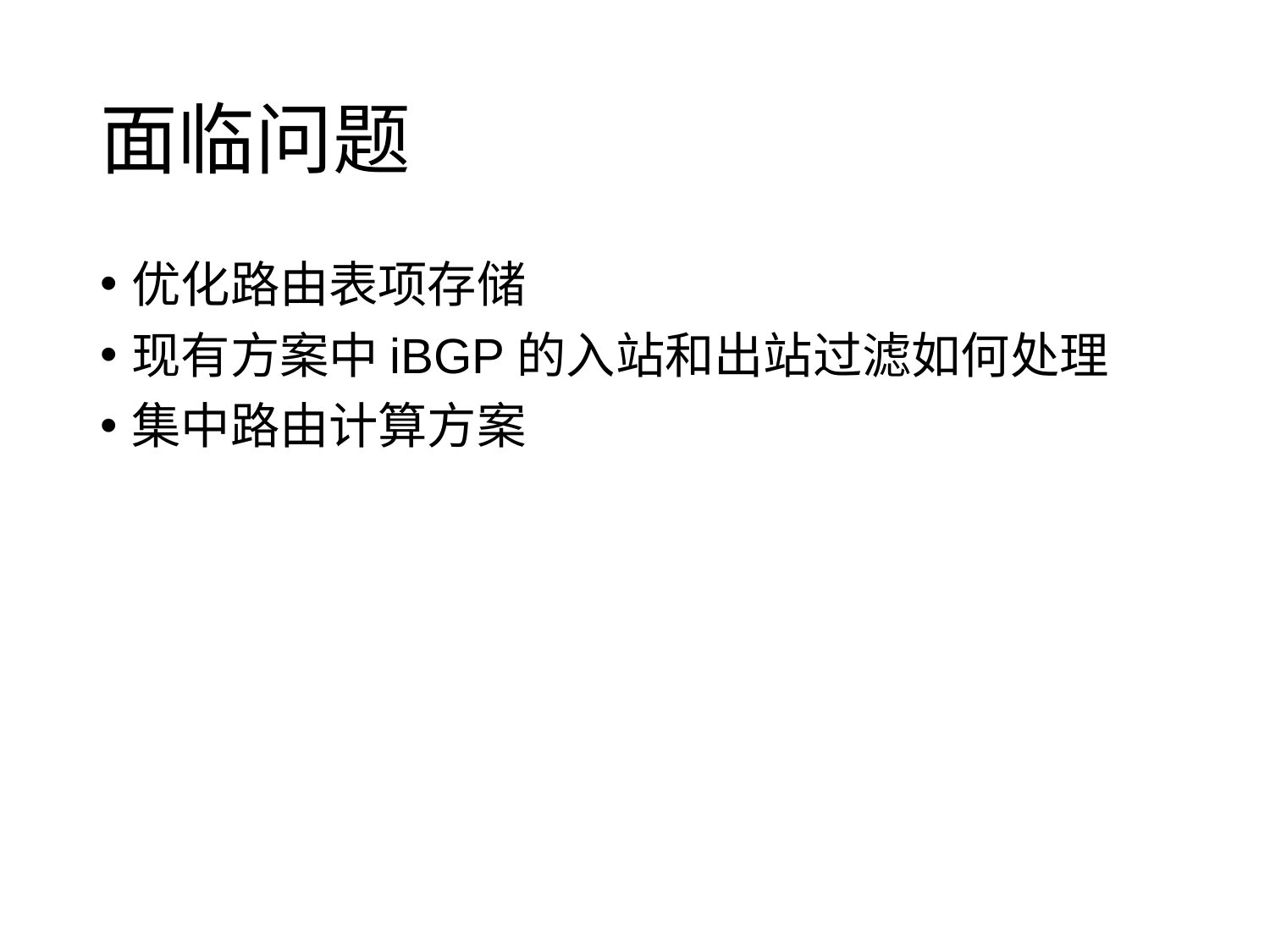

# 面临问题
优化路由表项存储
现有方案中iBGP的入站和出站过滤如何处理
集中路由计算方案